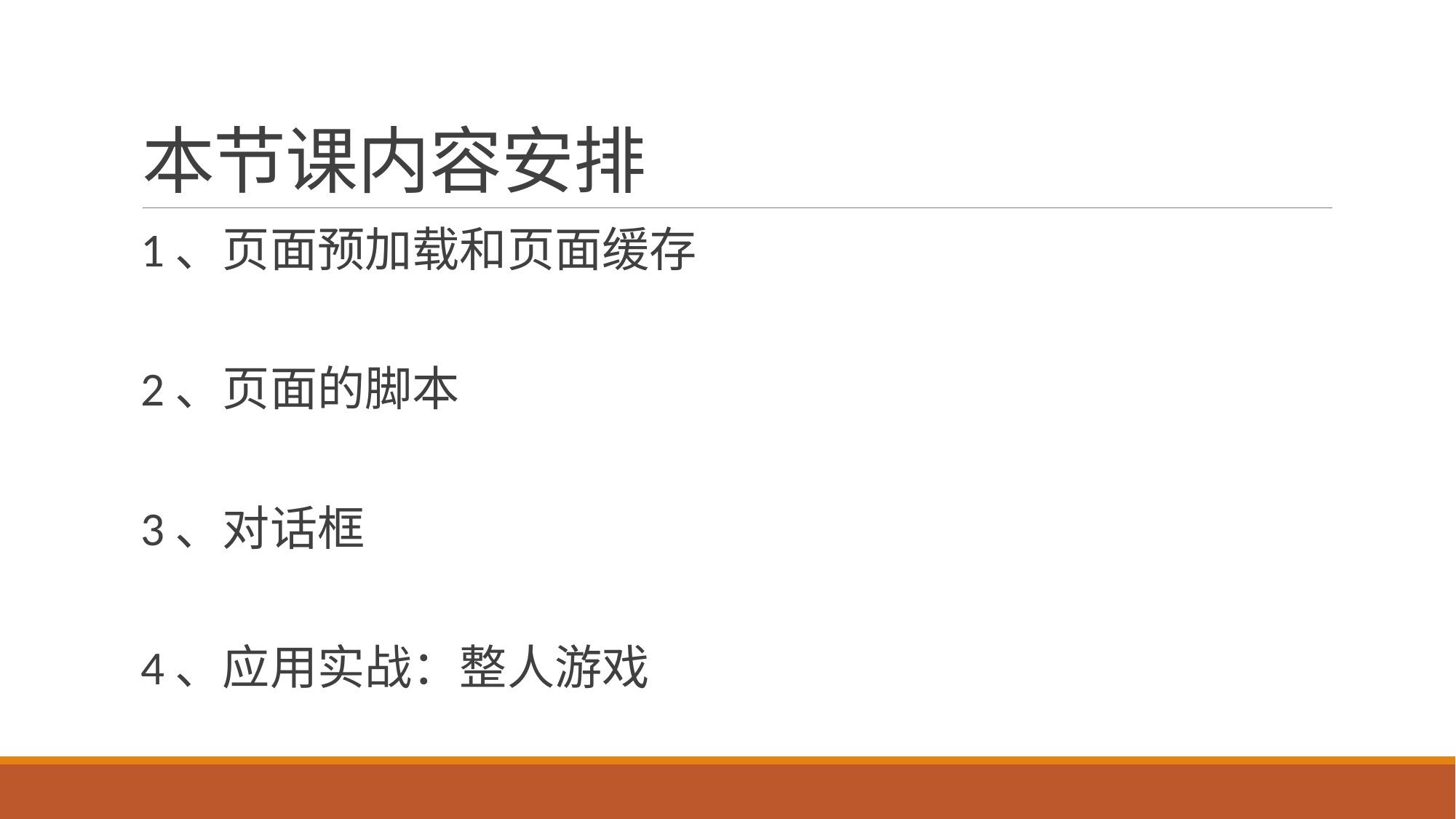

# 本节课内容安排
1、页面预加载和页面缓存

2、页面的脚本

3、对话框

4、应用实战：整人游戏